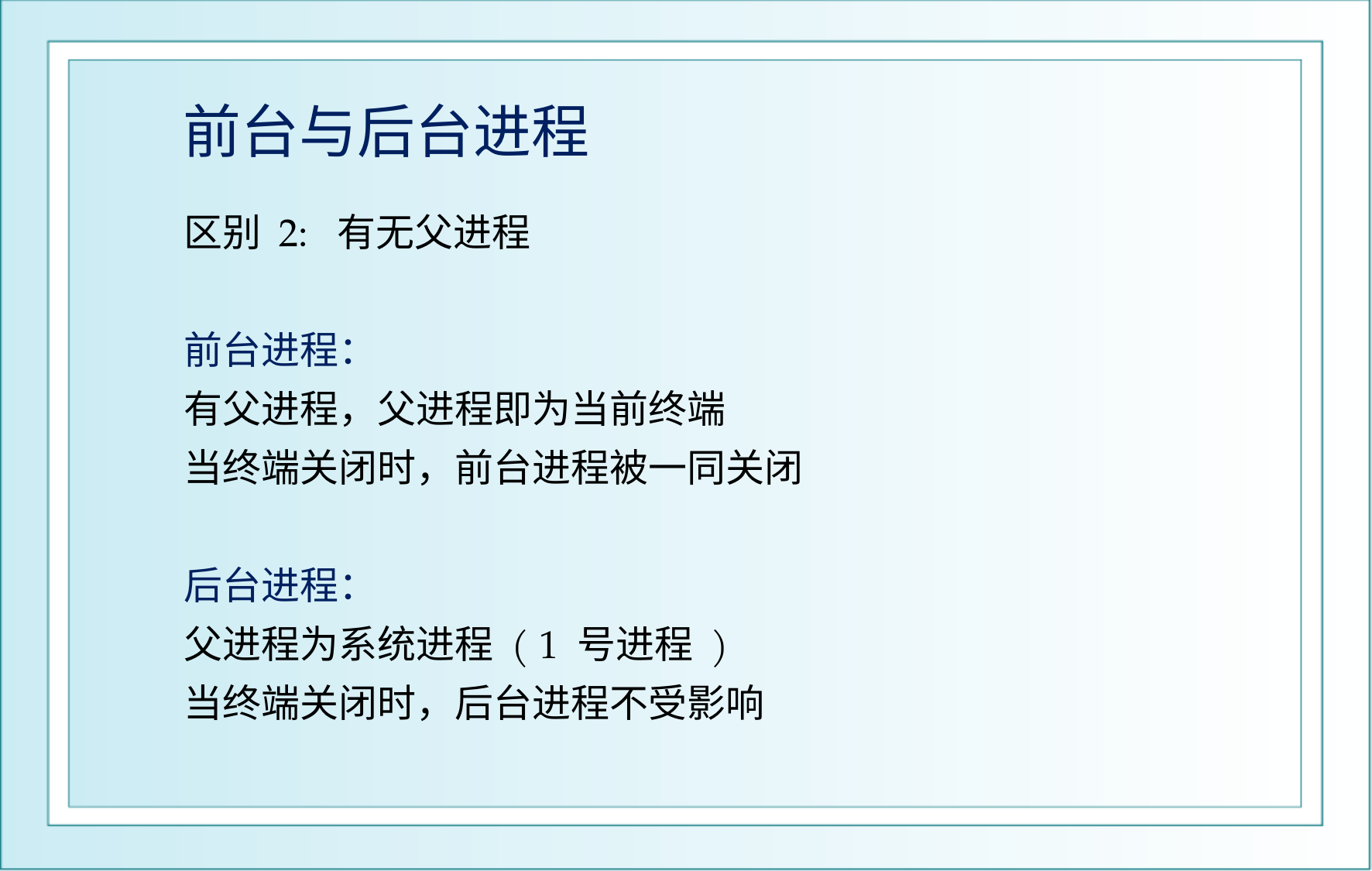

# 前台与后台进程
区别 2:  有无父进程

前台进程：
有父进程，父进程即为当前终端
当终端关闭时，前台进程被一同关闭

后台进程：
父进程为系统进程 ( 1 号进程 )
当终端关闭时，后台进程不受影响